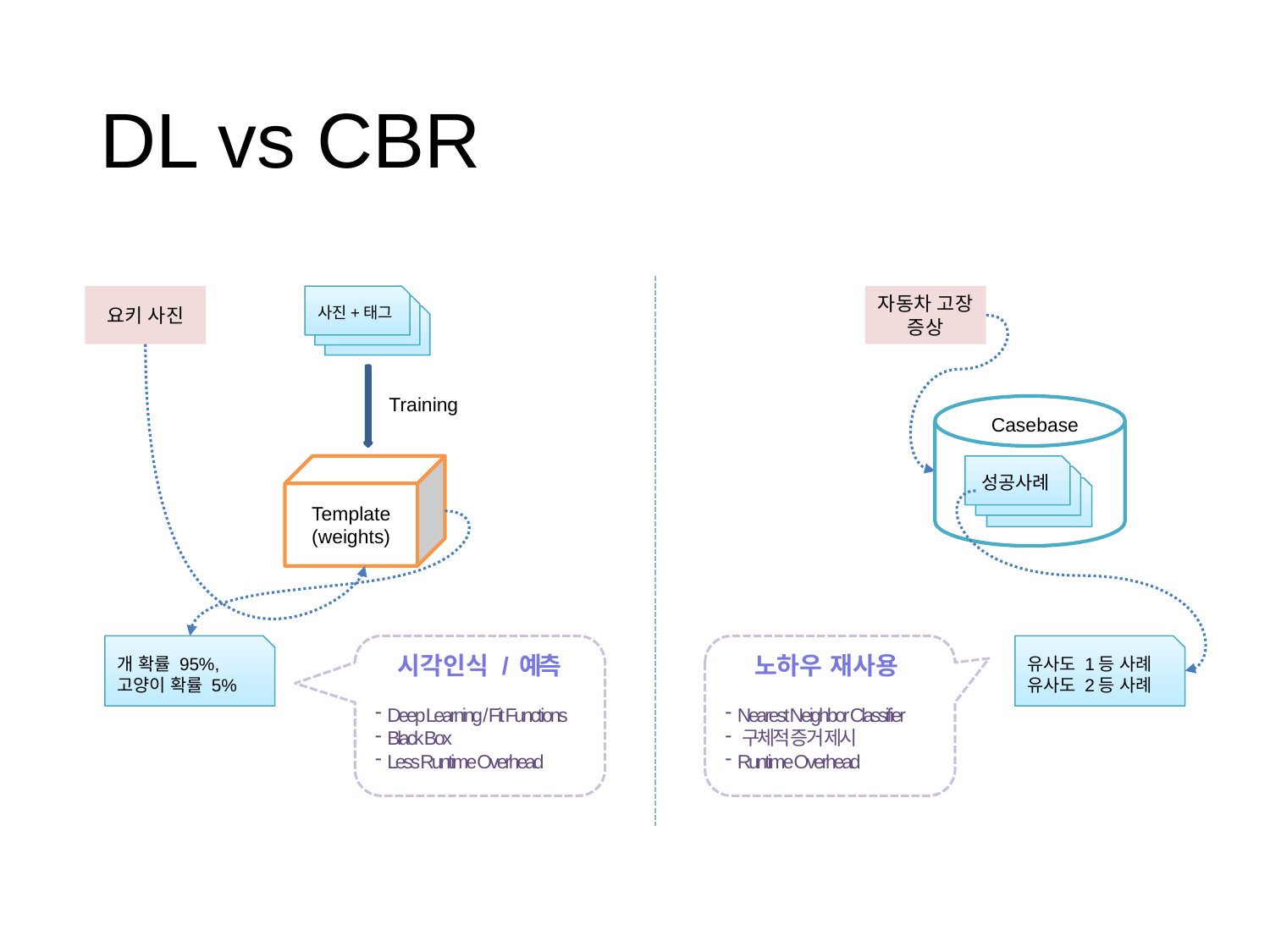

# DL vs CBR
자동차 고장 증상

Casebase
성공사례

노하우 재사용

 Nearest Neighbor Classifier
 구체적 증거 제시
 Runtime Overhead
유사도 1등 사례
유사도 2등 사례
요키 사진
사진+태그
사례
사례

Training
Template
(weights)
개 확률 95%,
고양이 확률 5%
시각인식 / 예측

 Deep Learning / Fit Functions
 Black Box
 Less Runtime Overhead